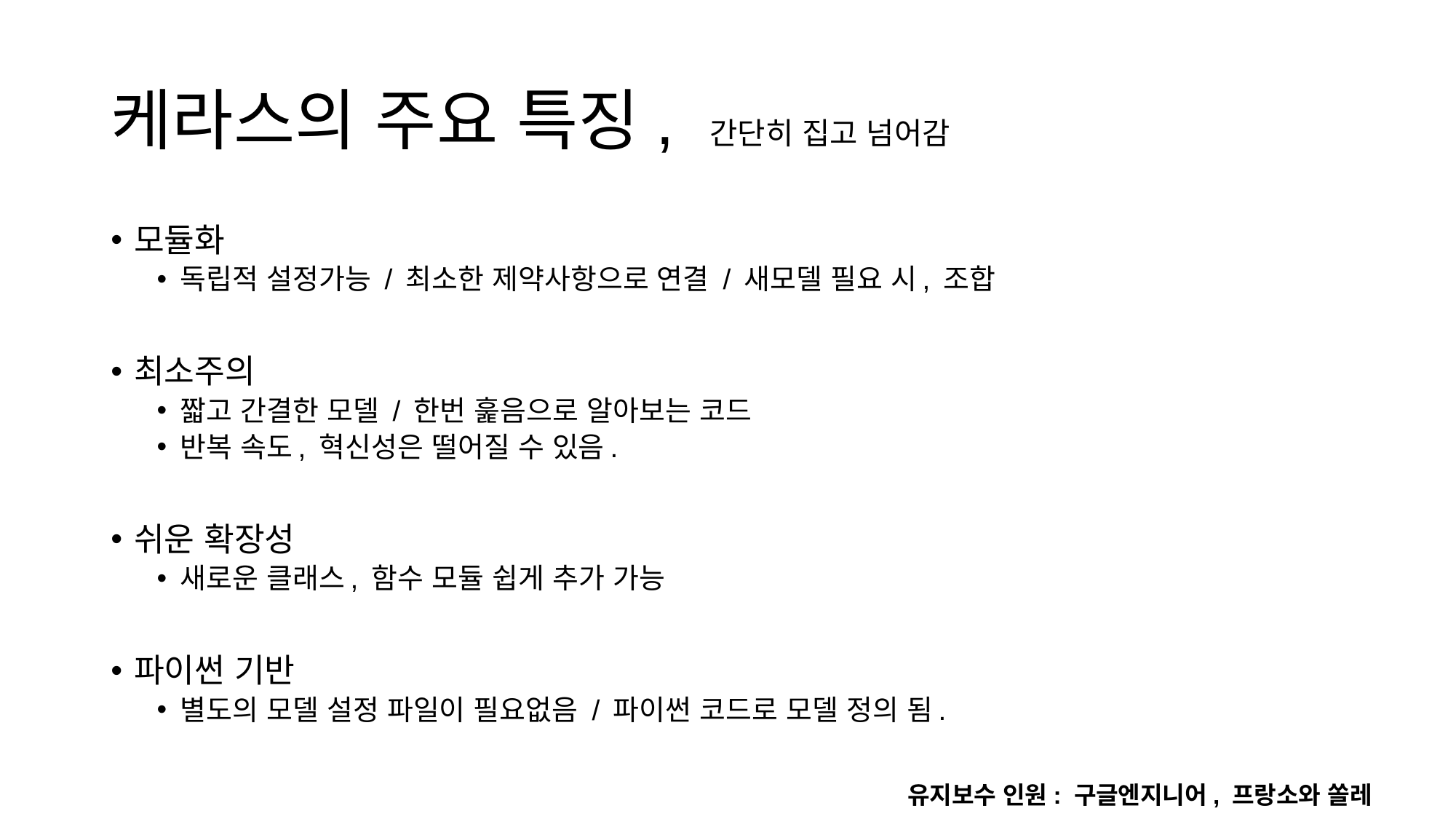

# 케라스의 주요 특징, 간단히 집고 넘어감
모듈화
독립적 설정가능 / 최소한 제약사항으로 연결 / 새모델 필요 시, 조합

최소주의
짧고 간결한 모델 / 한번 훑음으로 알아보는 코드
반복 속도, 혁신성은 떨어질 수 있음.

쉬운 확장성
새로운 클래스, 함수 모듈 쉽게 추가 가능

파이썬 기반
별도의 모델 설정 파일이 필요없음 / 파이썬 코드로 모델 정의 됨.
유지보수 인원: 구글엔지니어, 프랑소와 쏠레